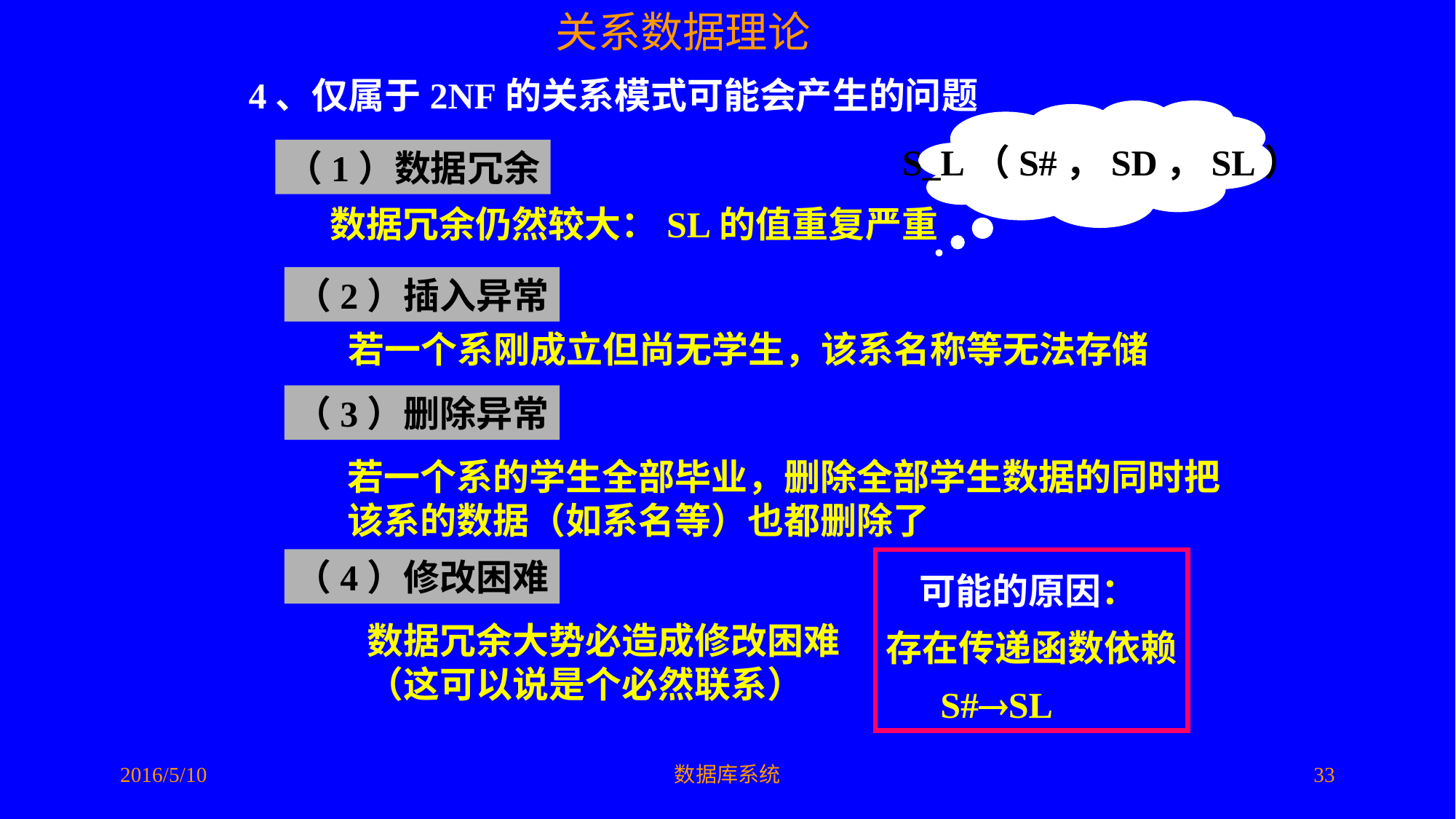

4、仅属于2NF的关系模式可能会产生的问题
    S_L（S#，SD，SL）
（1）数据冗余
数据冗余仍然较大：SL的值重复严重
（2）插入异常
若一个系刚成立但尚无学生，该系名称等无法存储
（3）删除异常
若一个系的学生全部毕业，删除全部学生数据的同时把该系的数据（如系名等）也都删除了
（4）修改困难
   可能的原因：
存在传递函数依赖
      S#→SL
数据冗余大势必造成修改困难
（这可以说是个必然联系）
2016/5/10
数据库系统
33